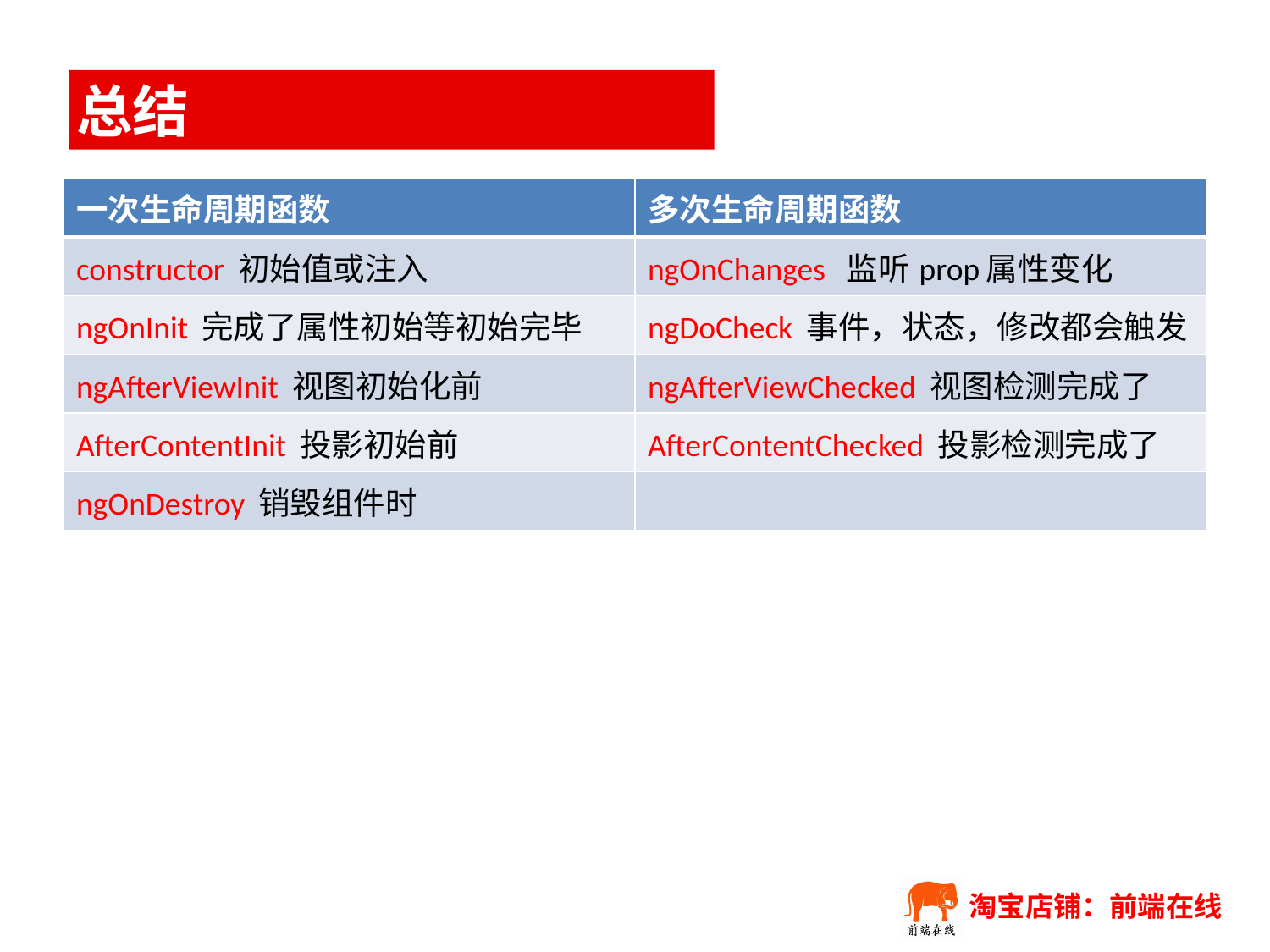

# 总结
| 一次生命周期函数 | 多次生命周期函数 |
| --- | --- |
| constructor 初始值或注入 | ngOnChanges 监听prop属性变化 |
| ngOnInit 完成了属性初始等初始完毕 | ngDoCheck 事件，状态，修改都会触发 |
| ngAfterViewInit 视图初始化前 | ngAfterViewChecked 视图检测完成了 |
| AfterContentInit 投影初始前 | AfterContentChecked 投影检测完成了 |
| ngOnDestroy 销毁组件时 |  |